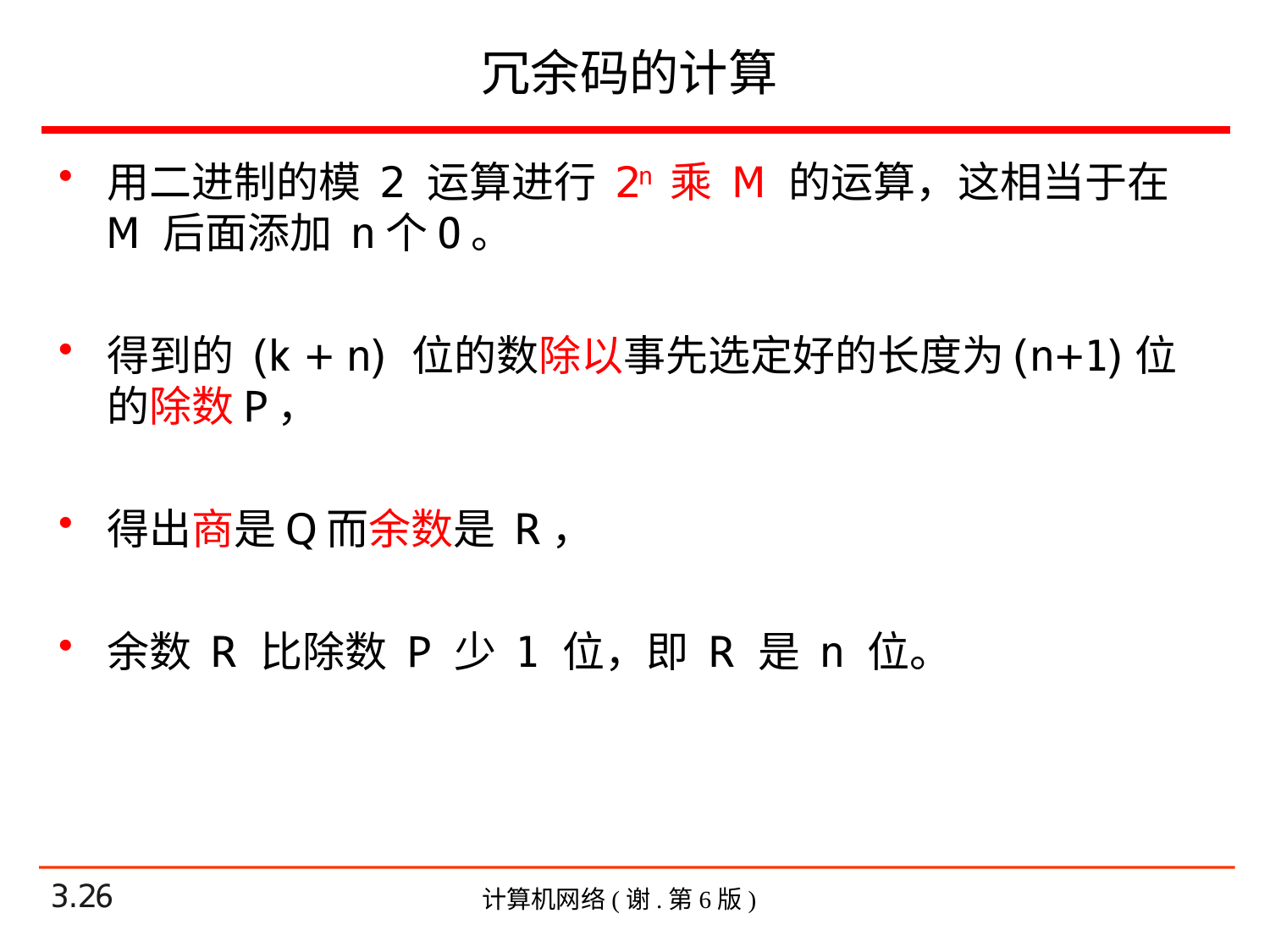

# 冗余码的计算
用二进制的模 2 运算进行 2n 乘 M 的运算，这相当于在 M 后面添加 n个0。

得到的 (k + n) 位的数除以事先选定好的长度为(n+1)位的除数P，

得出商是Q而余数是 R，

余数 R 比除数 P 少 1 位，即 R 是 n 位。